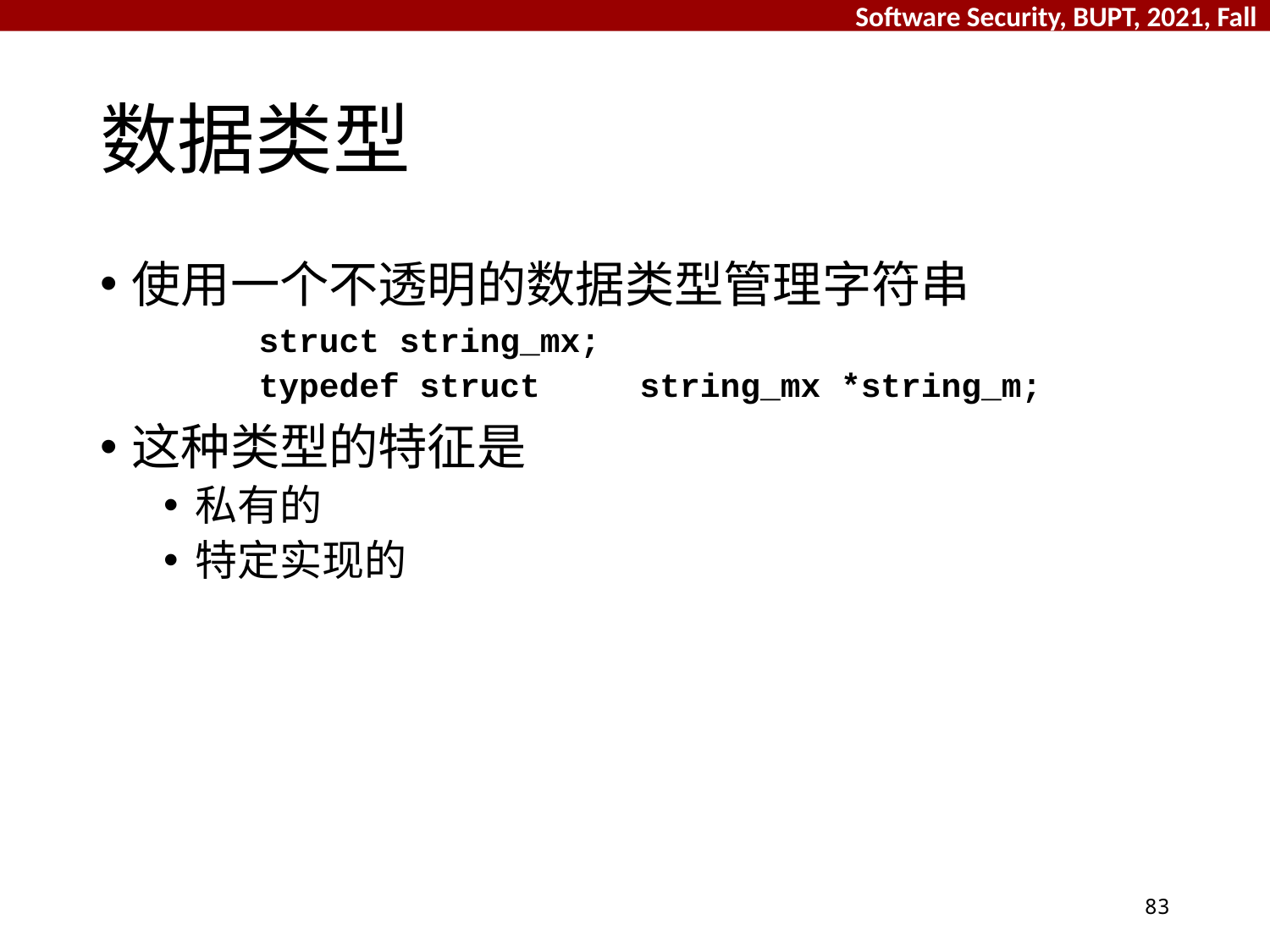

# 数据类型
使用一个不透明的数据类型管理字符串
	struct string_mx;
	typedef struct 	string_mx *string_m;
这种类型的特征是
私有的
特定实现的
83